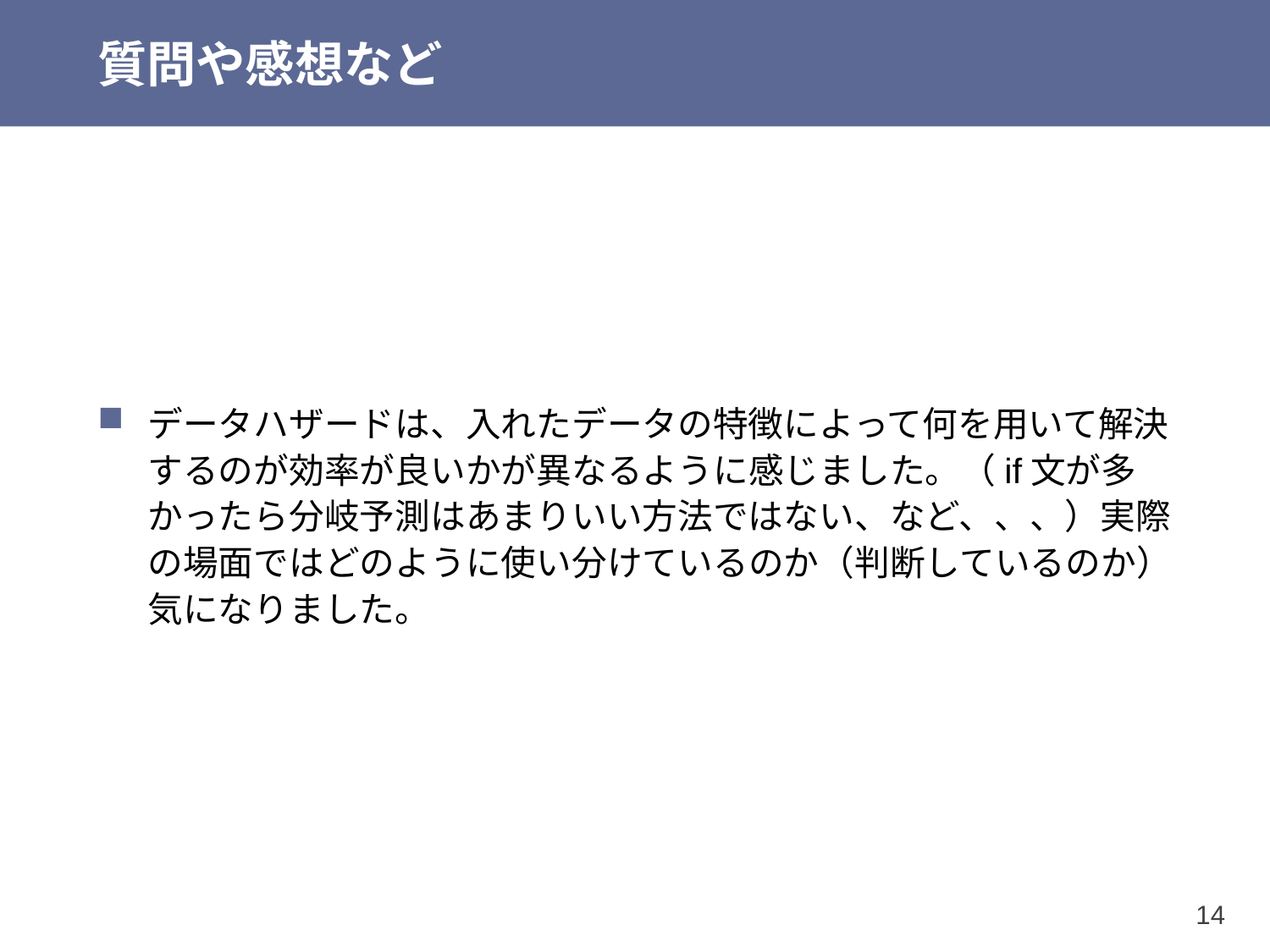

# 質問や感想など
データハザードは、入れたデータの特徴によって何を用いて解決するのが効率が良いかが異なるように感じました。（if文が多かったら分岐予測はあまりいい方法ではない、など、、、）実際の場面ではどのように使い分けているのか（判断しているのか）気になりました。